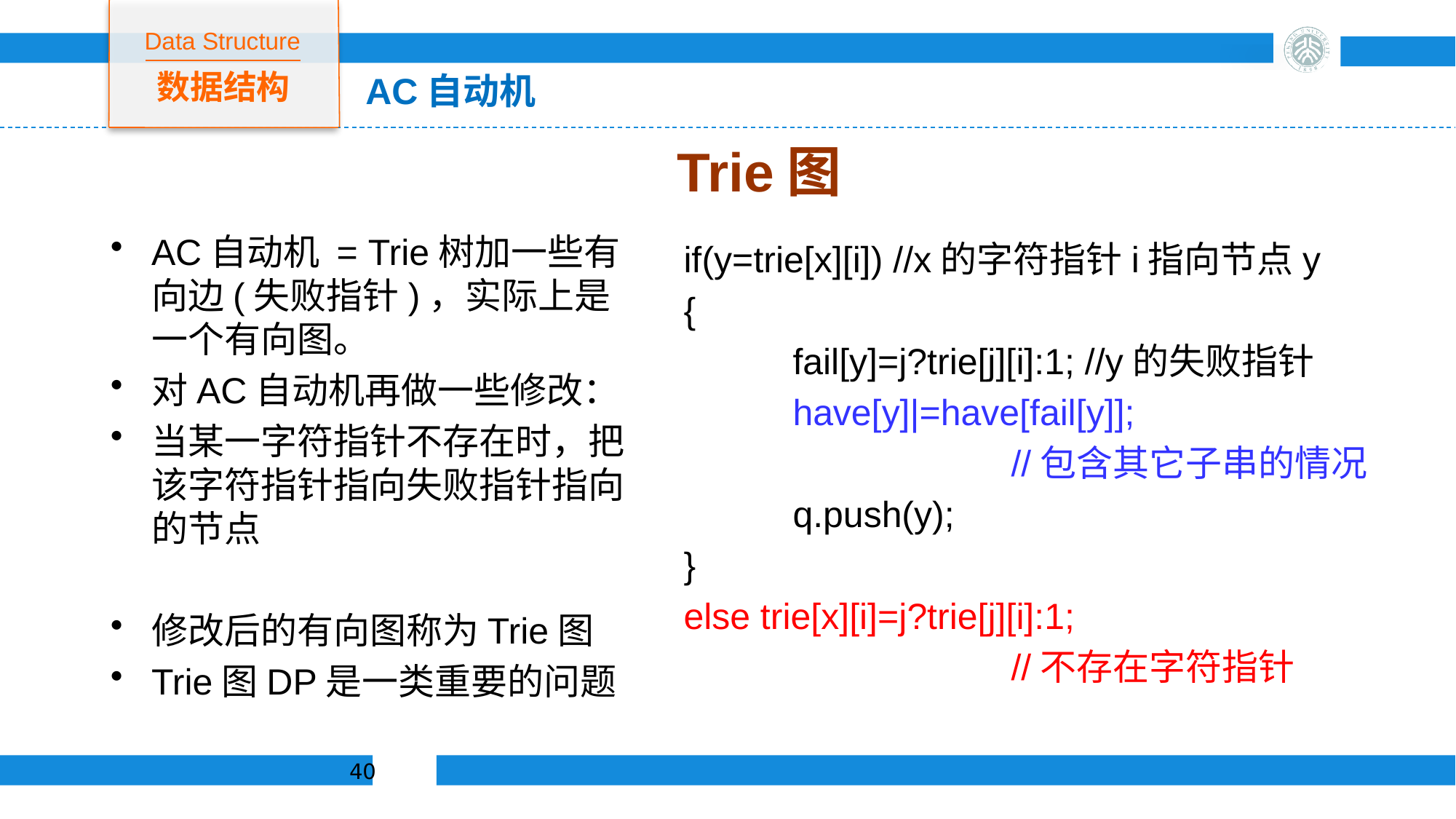

Data Structure
数据结构
AC自动机
# Trie图
AC自动机 = Trie树加一些有向边(失败指针)，实际上是一个有向图。
对AC自动机再做一些修改：
当某一字符指针不存在时，把该字符指针指向失败指针指向的节点

修改后的有向图称为Trie图
Trie图DP是一类重要的问题
if(y=trie[x][i]) //x的字符指针i指向节点y
{
	fail[y]=j?trie[j][i]:1; //y的失败指针
	have[y]|=have[fail[y]];
			//包含其它子串的情况
	q.push(y);
}
else trie[x][i]=j?trie[j][i]:1;
			//不存在字符指针